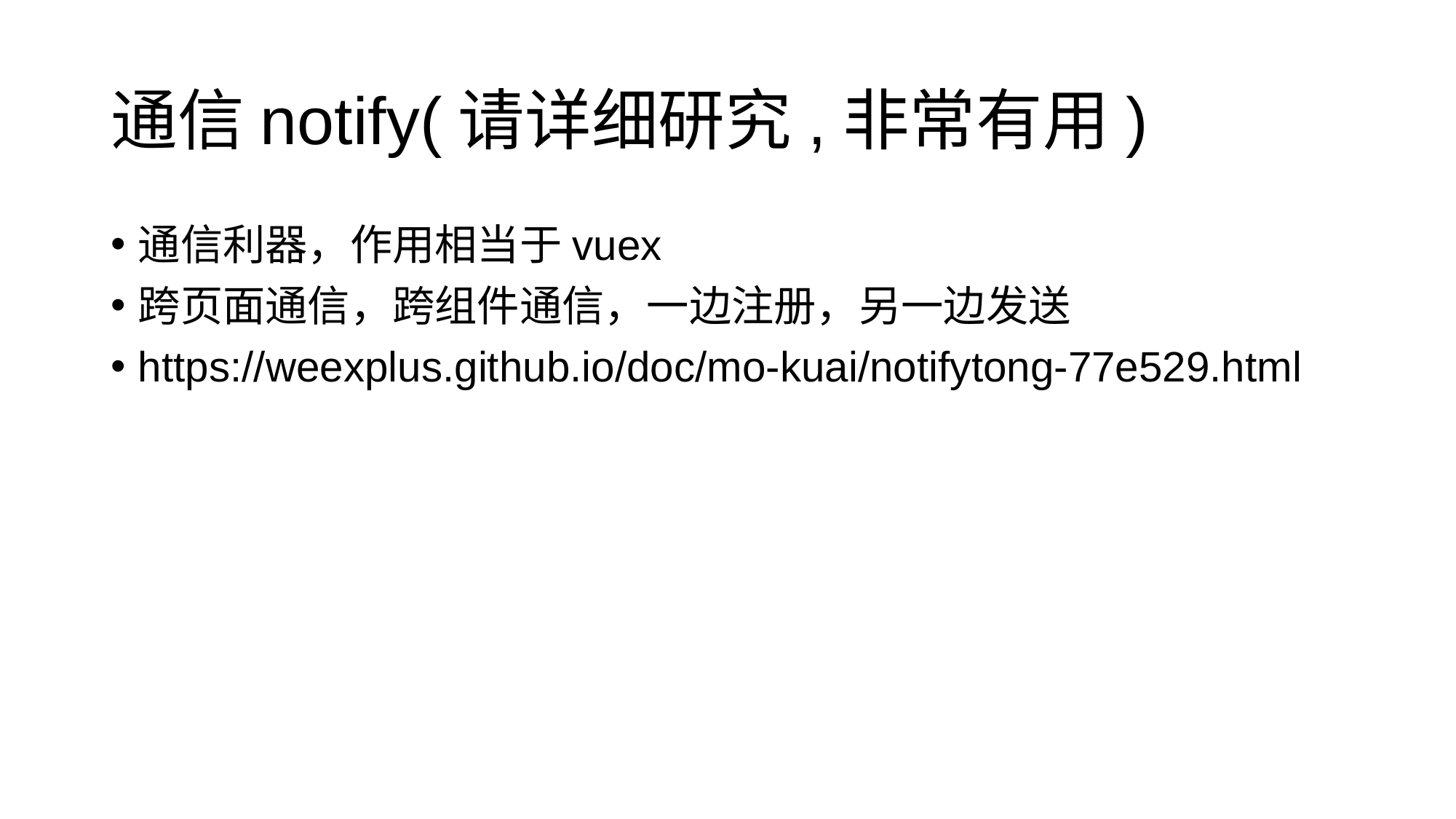

# 通信notify(请详细研究,非常有用)
通信利器，作用相当于vuex
跨页面通信，跨组件通信，一边注册，另一边发送
https://weexplus.github.io/doc/mo-kuai/notifytong-77e529.html